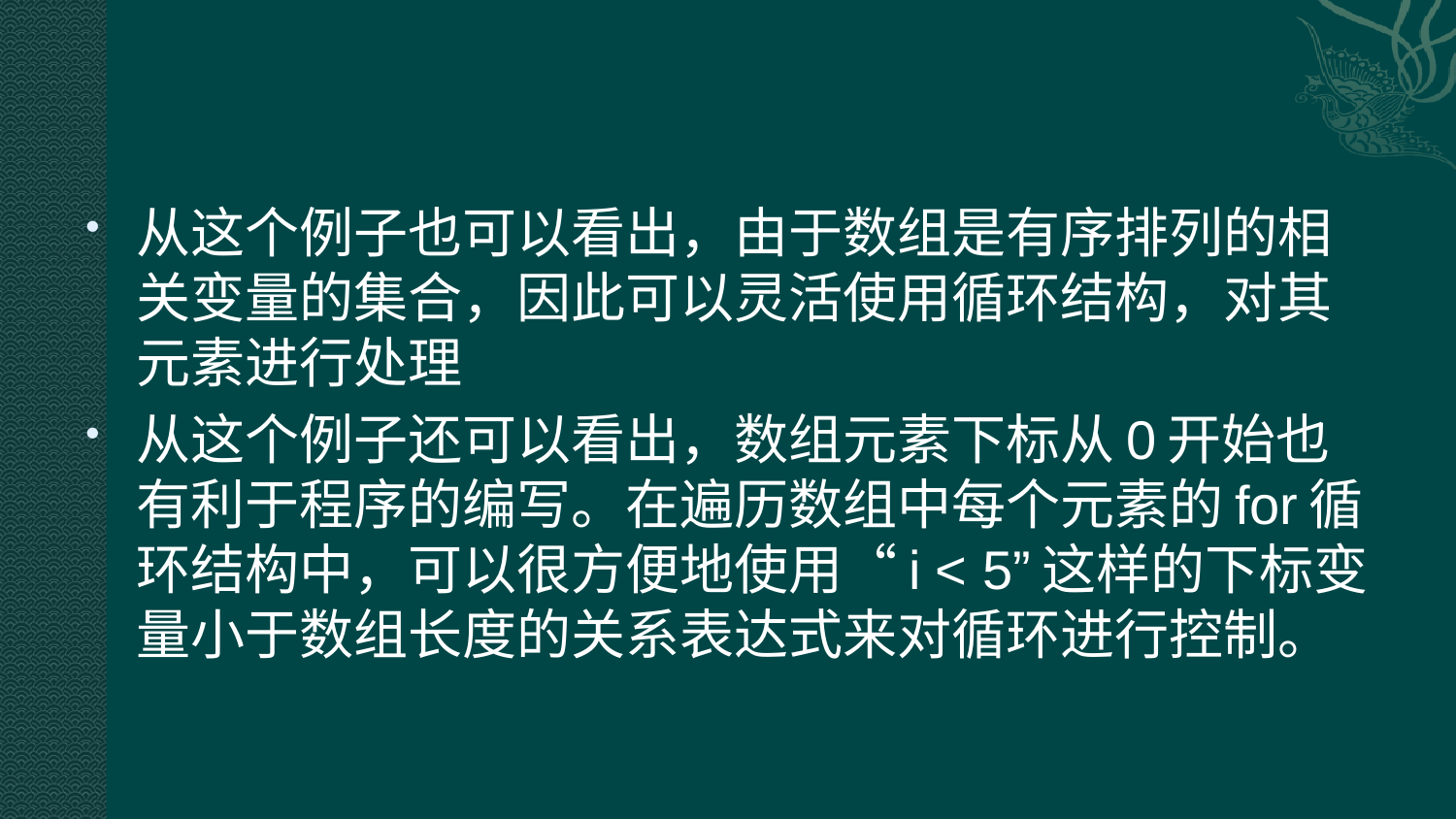

#
从这个例子也可以看出，由于数组是有序排列的相关变量的集合，因此可以灵活使用循环结构，对其元素进行处理
从这个例子还可以看出，数组元素下标从0开始也有利于程序的编写。在遍历数组中每个元素的for循环结构中，可以很方便地使用“i < 5”这样的下标变量小于数组长度的关系表达式来对循环进行控制。